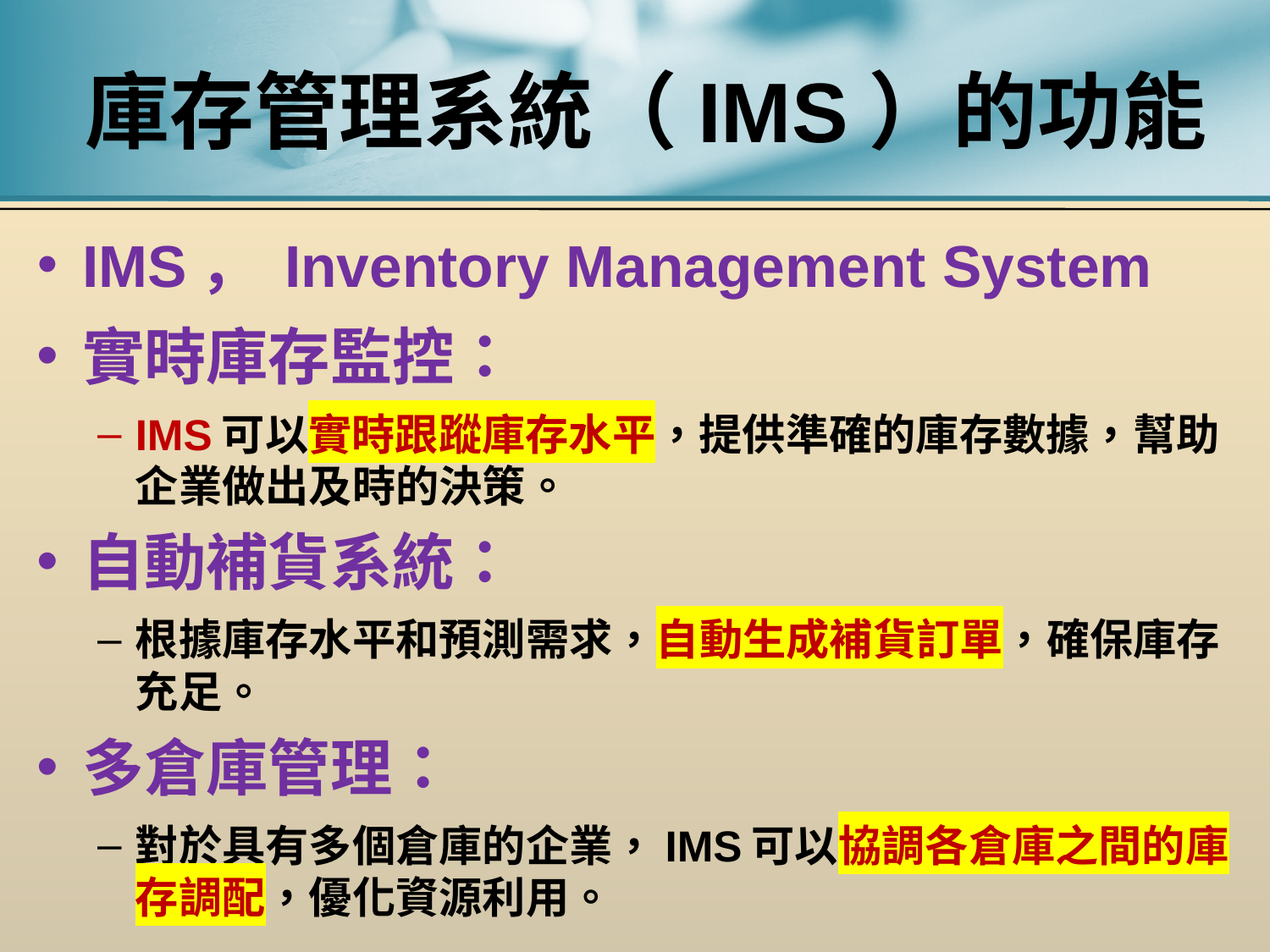

# 庫存管理系統（IMS）的功能
IMS， Inventory Management System
實時庫存監控：
IMS可以實時跟蹤庫存水平，提供準確的庫存數據，幫助企業做出及時的決策。
自動補貨系統：
根據庫存水平和預測需求，自動生成補貨訂單，確保庫存充足。
多倉庫管理：
對於具有多個倉庫的企業，IMS可以協調各倉庫之間的庫存調配，優化資源利用。